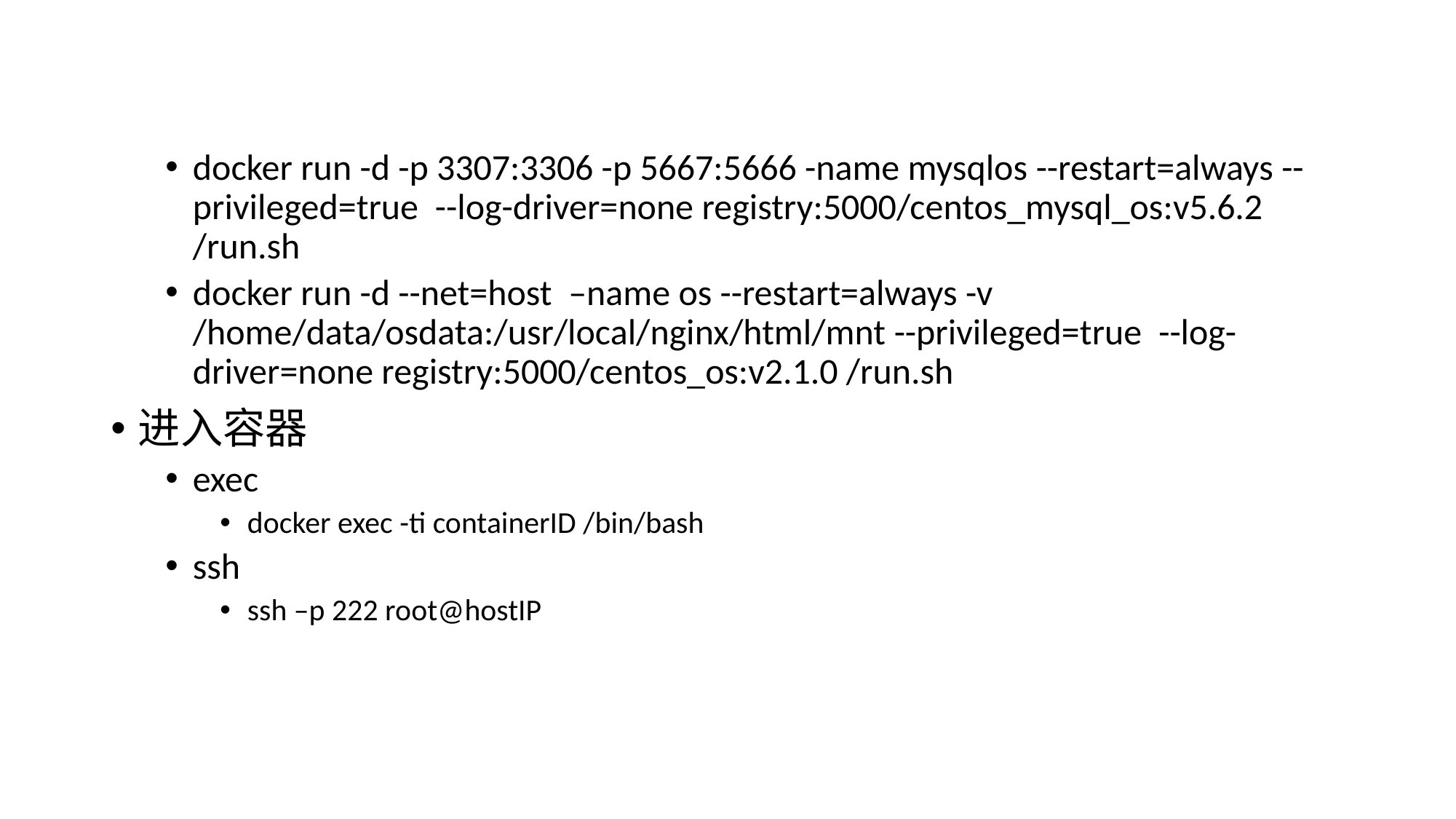

docker run -d -p 3307:3306 -p 5667:5666 -name mysqlos --restart=always --privileged=true  --log-driver=none registry:5000/centos_mysql_os:v5.6.2 /run.sh
docker run -d --net=host  –name os --restart=always -v /home/data/osdata:/usr/local/nginx/html/mnt --privileged=true  --log-driver=none registry:5000/centos_os:v2.1.0 /run.sh
进入容器
exec
docker exec -ti containerID /bin/bash
ssh
ssh –p 222 root@hostIP